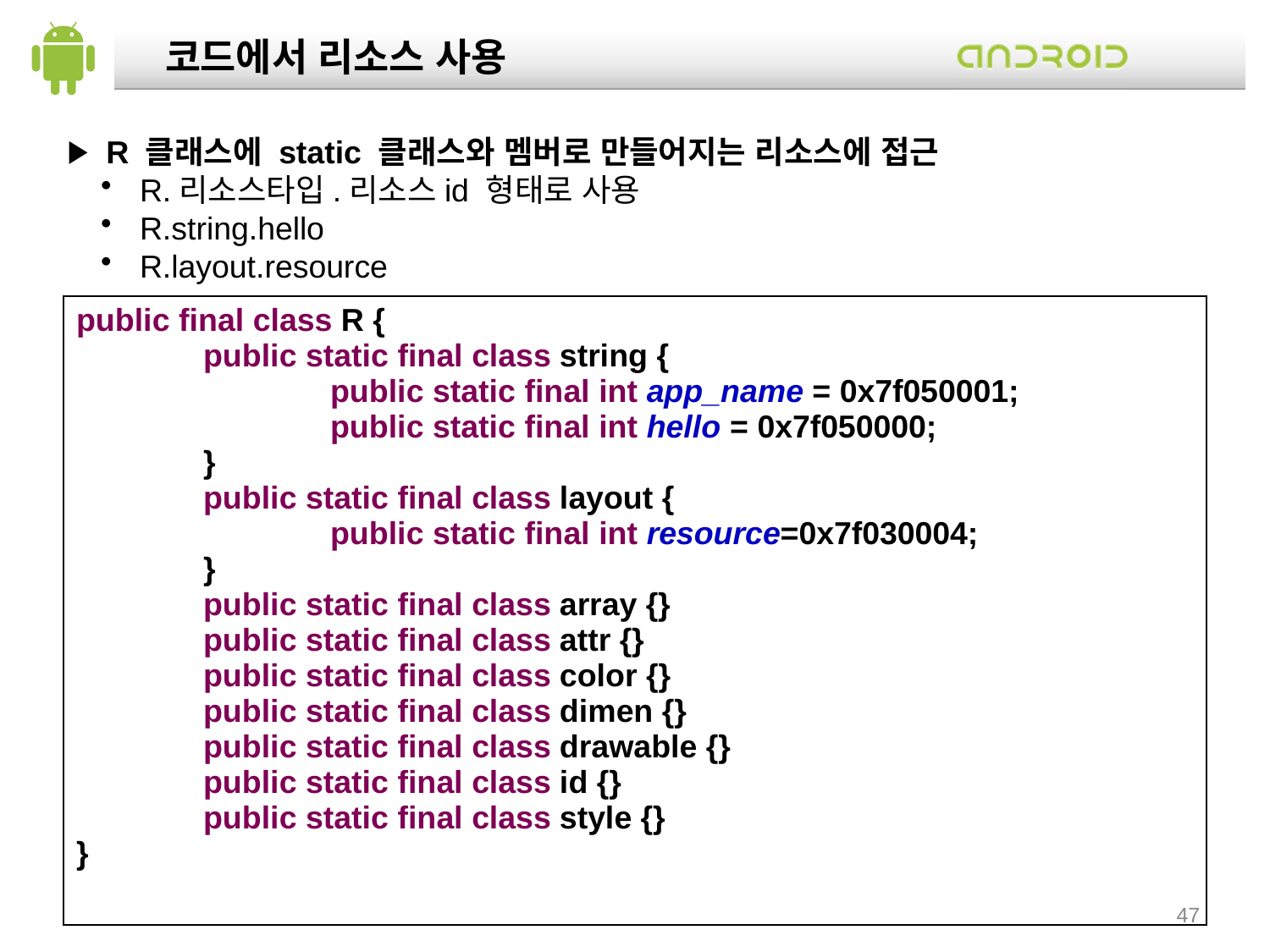

코드에서 리소스 사용
 R 클래스에 static 클래스와 멤버로 만들어지는 리소스에 접근
 R.리소스타입.리소스id 형태로 사용
 R.string.hello
 R.layout.resource
| public final class R { public static final class string { public static final int app\_name = 0x7f050001; public static final int hello = 0x7f050000; } public static final class layout { public static final int resource=0x7f030004; } public static final class array {} public static final class attr {} public static final class color {} public static final class dimen {} public static final class drawable {} public static final class id {} public static final class style {} } |
| --- |
47